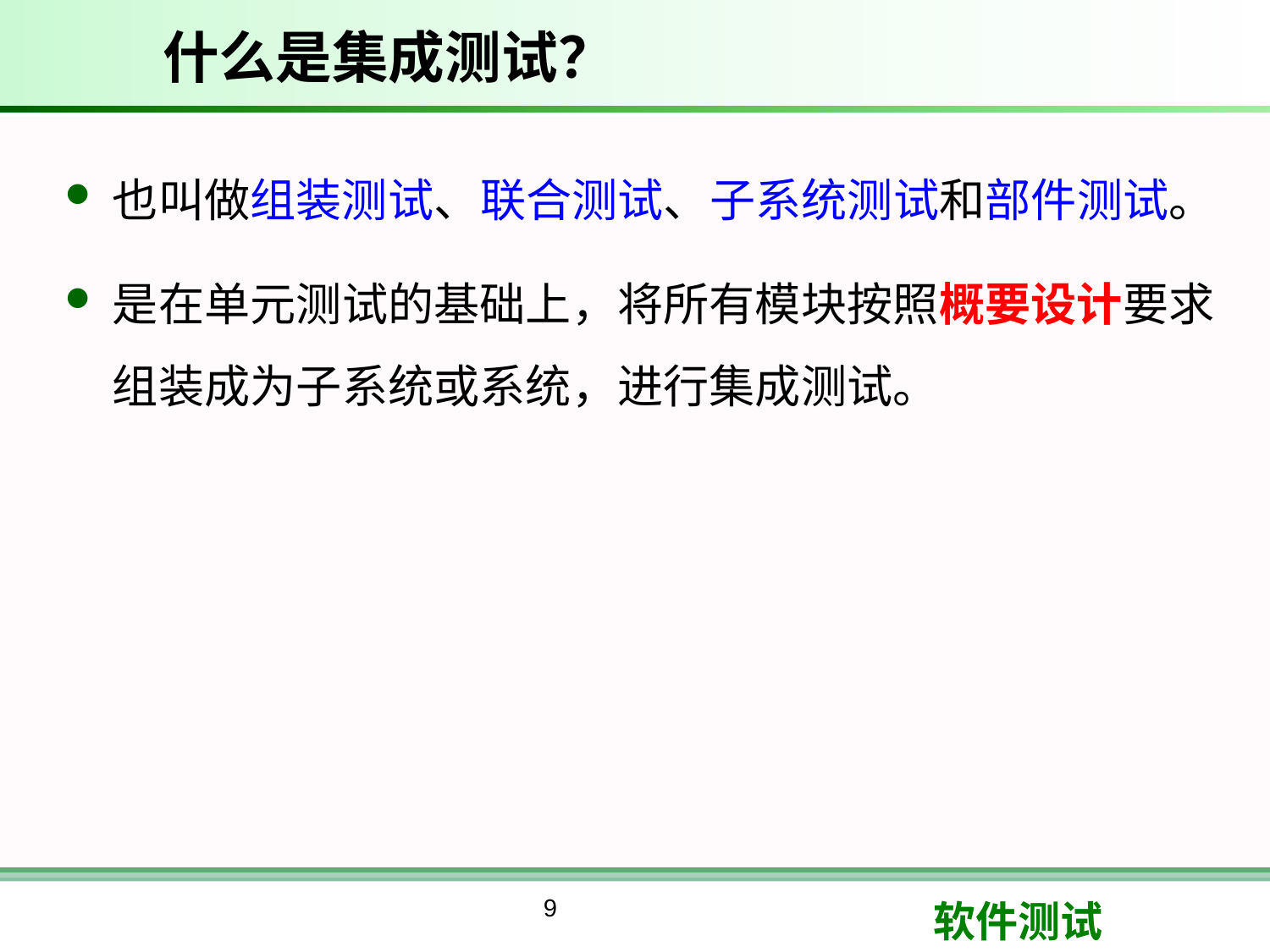

# 什么是集成测试？
也叫做组装测试、联合测试、子系统测试和部件测试。
是在单元测试的基础上，将所有模块按照概要设计要求组装成为子系统或系统，进行集成测试。

9